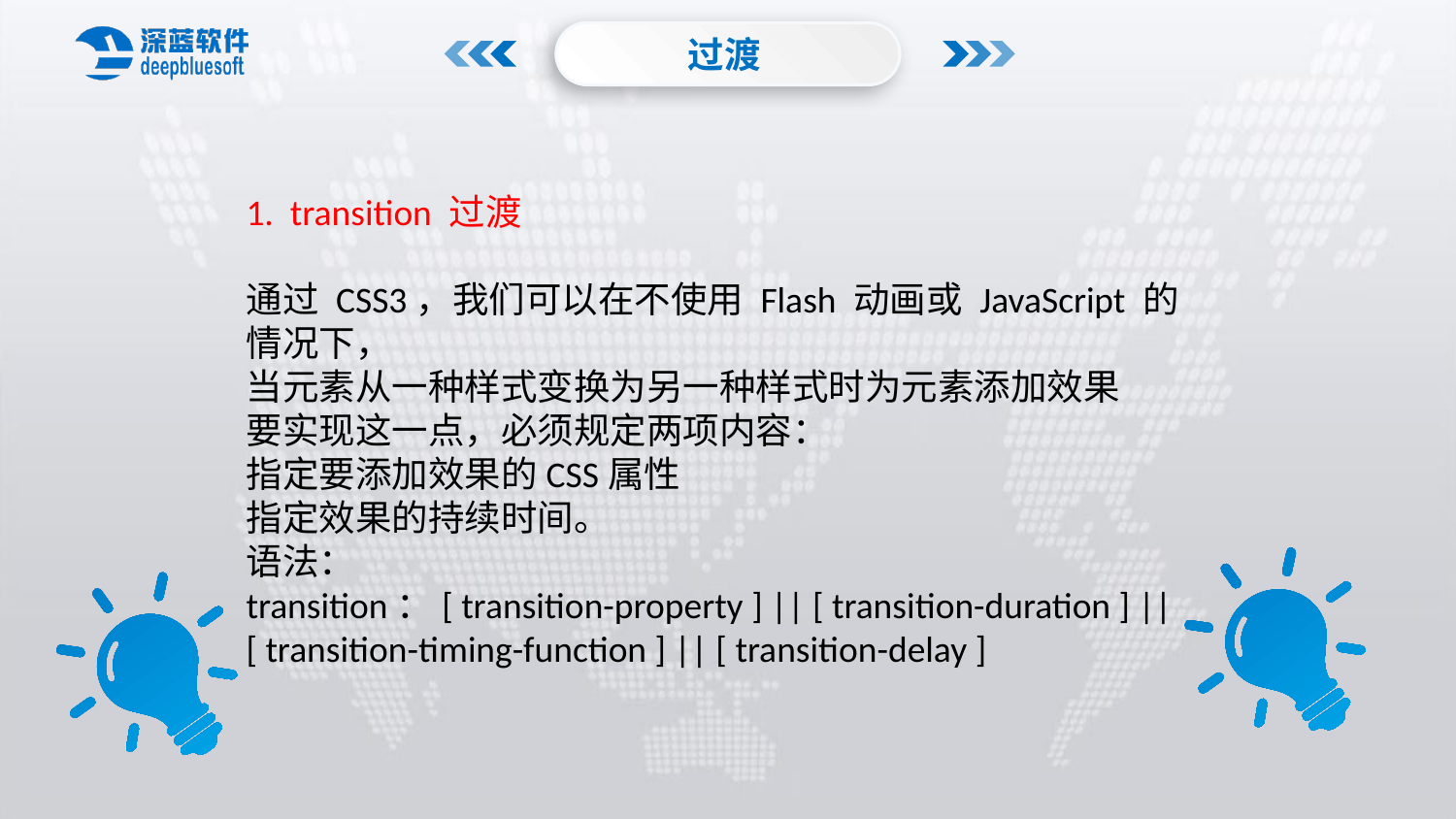

过渡

1.  transition 过渡

通过 CSS3，我们可以在不使用 Flash 动画或 JavaScript 的情况下，
当元素从一种样式变换为另一种样式时为元素添加效果
要实现这一点，必须规定两项内容：
指定要添加效果的CSS属性
指定效果的持续时间。
语法：
transition：[ transition-property ] || [ transition-duration ] || [ transition-timing-function ] || [ transition-delay ]